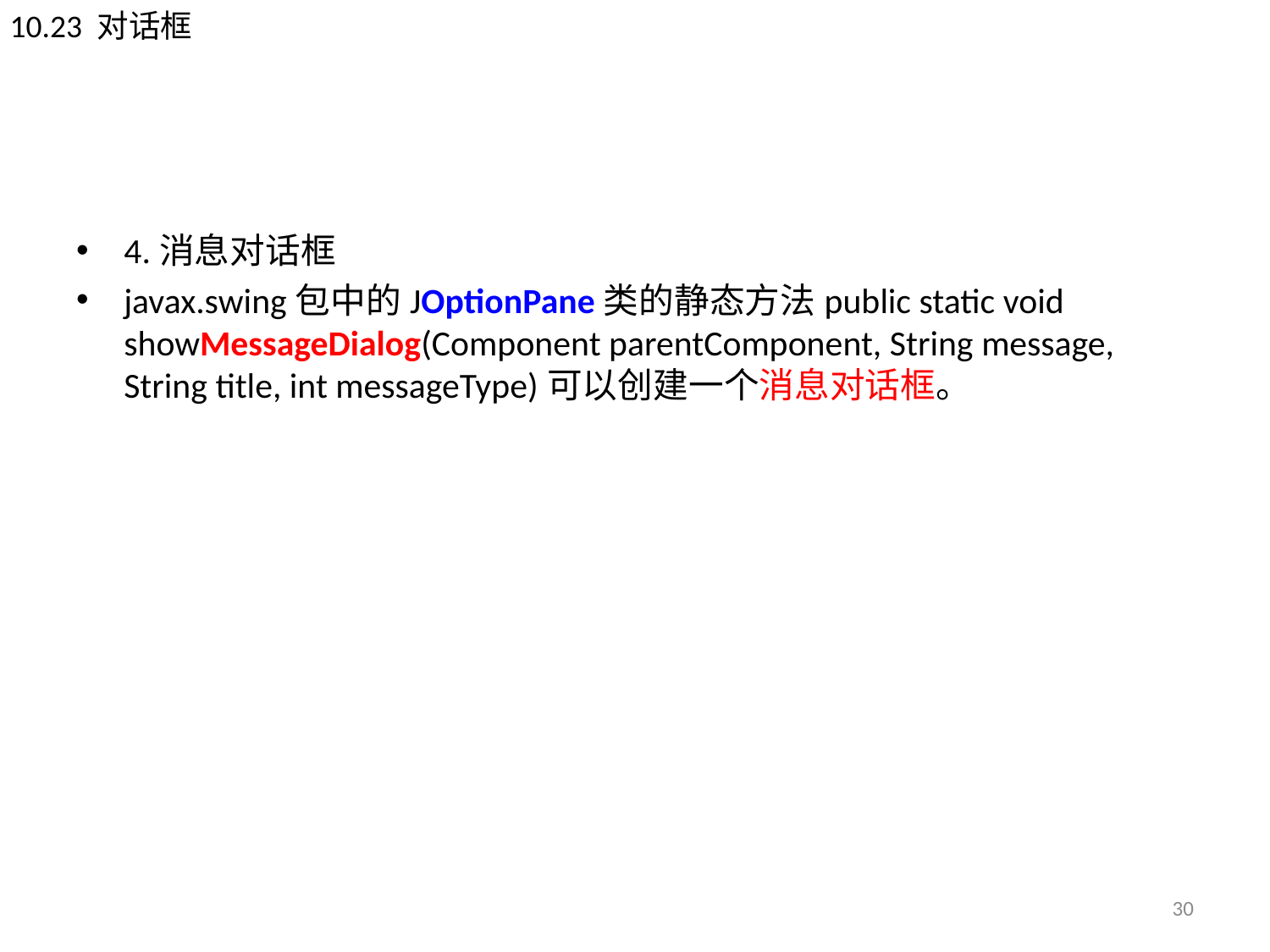

10.23 对话框
#
4.消息对话框
javax.swing包中的JOptionPane类的静态方法public static void showMessageDialog(Component parentComponent, String message, String title, int messageType)可以创建一个消息对话框。
30